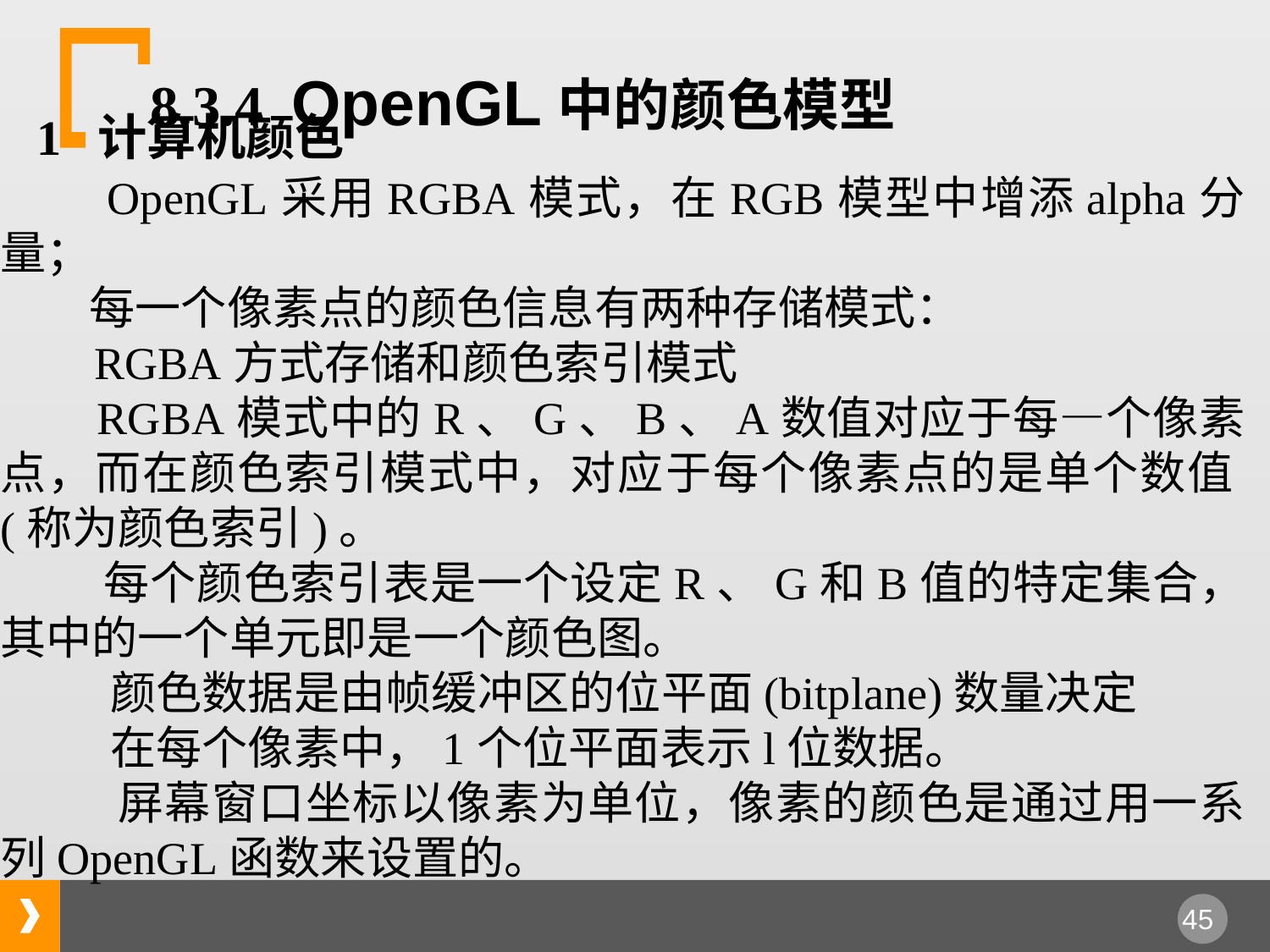

8.3.4  OpenGL中的颜色模型
1  计算机颜色
     OpenGL采用RGBA模式，在RGB模型中增添alpha分量；
    每一个像素点的颜色信息有两种存储模式：
     RGBA方式存储和颜色索引模式
     RGBA模式中的R、G、B、A数值对应于每—个像素点，而在颜色索引模式中，对应于每个像素点的是单个数值(称为颜色索引)。
     每个颜色索引表是一个设定R、G和B值的特定集合，其中的一个单元即是一个颜色图。
      颜色数据是由帧缓冲区的位平面(bitplane)数量决定
      在每个像素中，1个位平面表示l位数据。
      屏幕窗口坐标以像素为单位，像素的颜色是通过用一系列OpenGL函数来设置的。